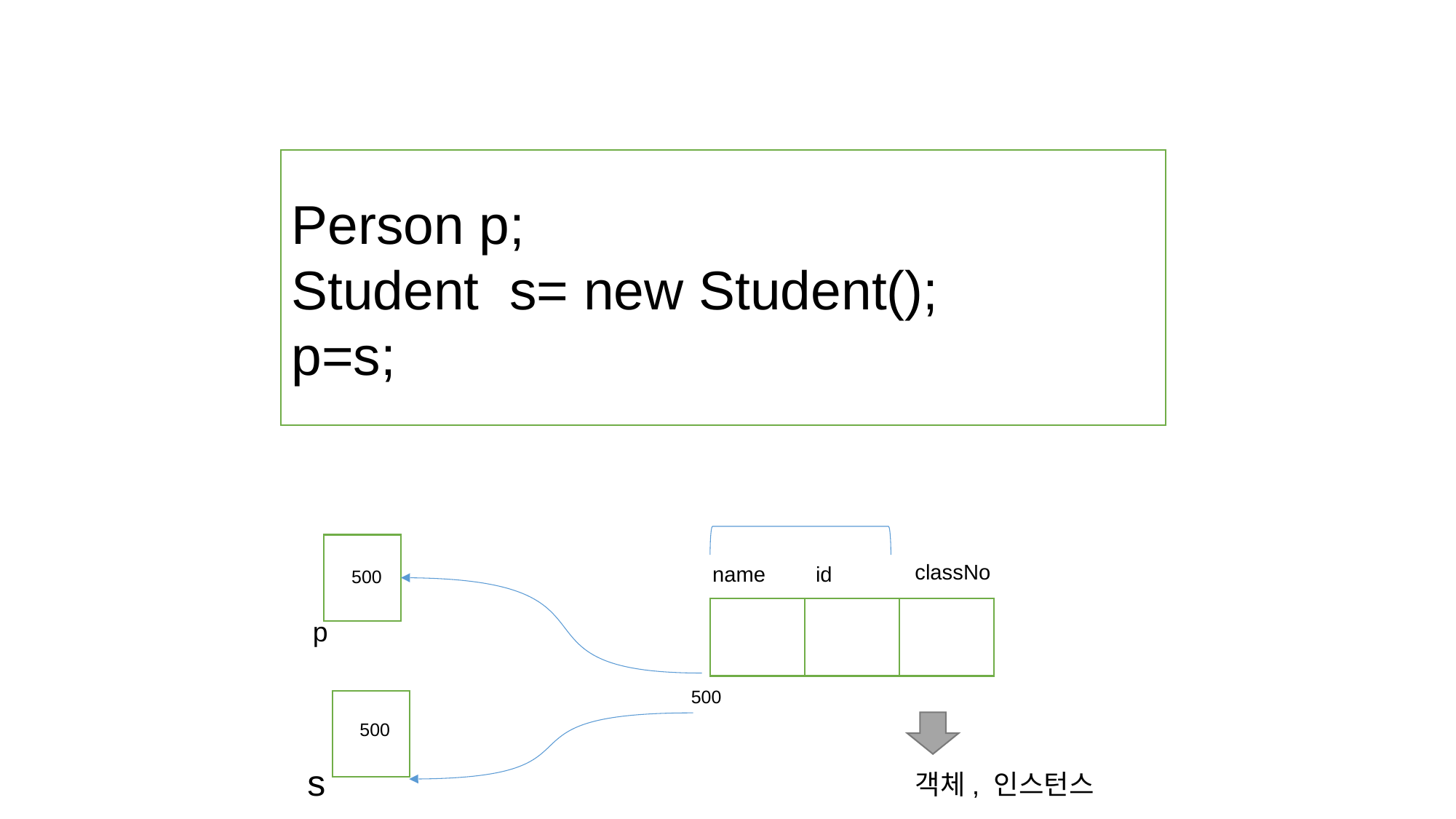

Person p;
Student  s= new Student();
p=s;

classNo
name
id
500

p
500

500
s
객체, 인스턴스